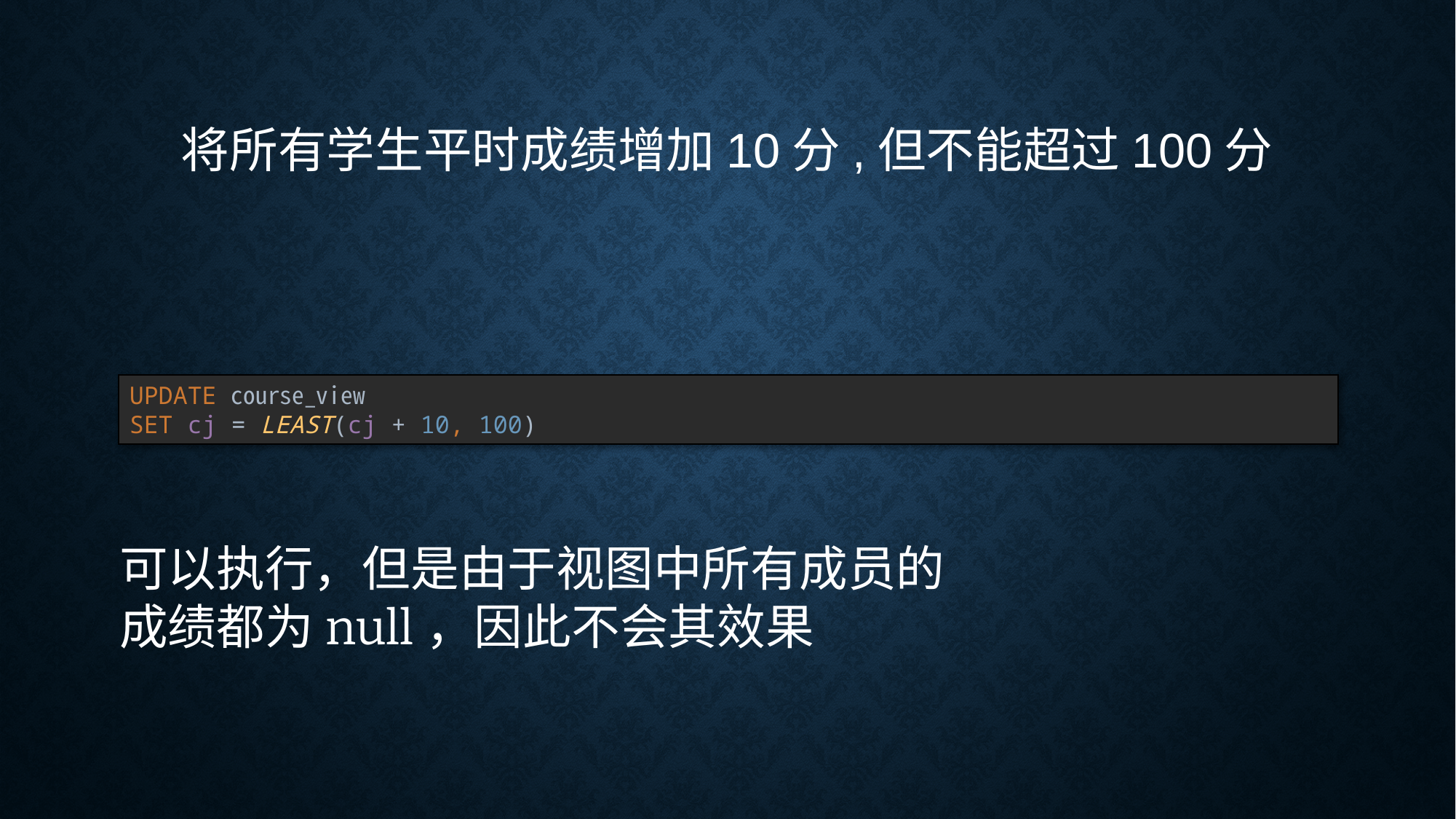

# 将所有学生平时成绩增加10分,但不能超过100分
UPDATE course_view
SET cj = LEAST(cj + 10, 100)
可以执行，但是由于视图中所有成员的成绩都为null，因此不会其效果